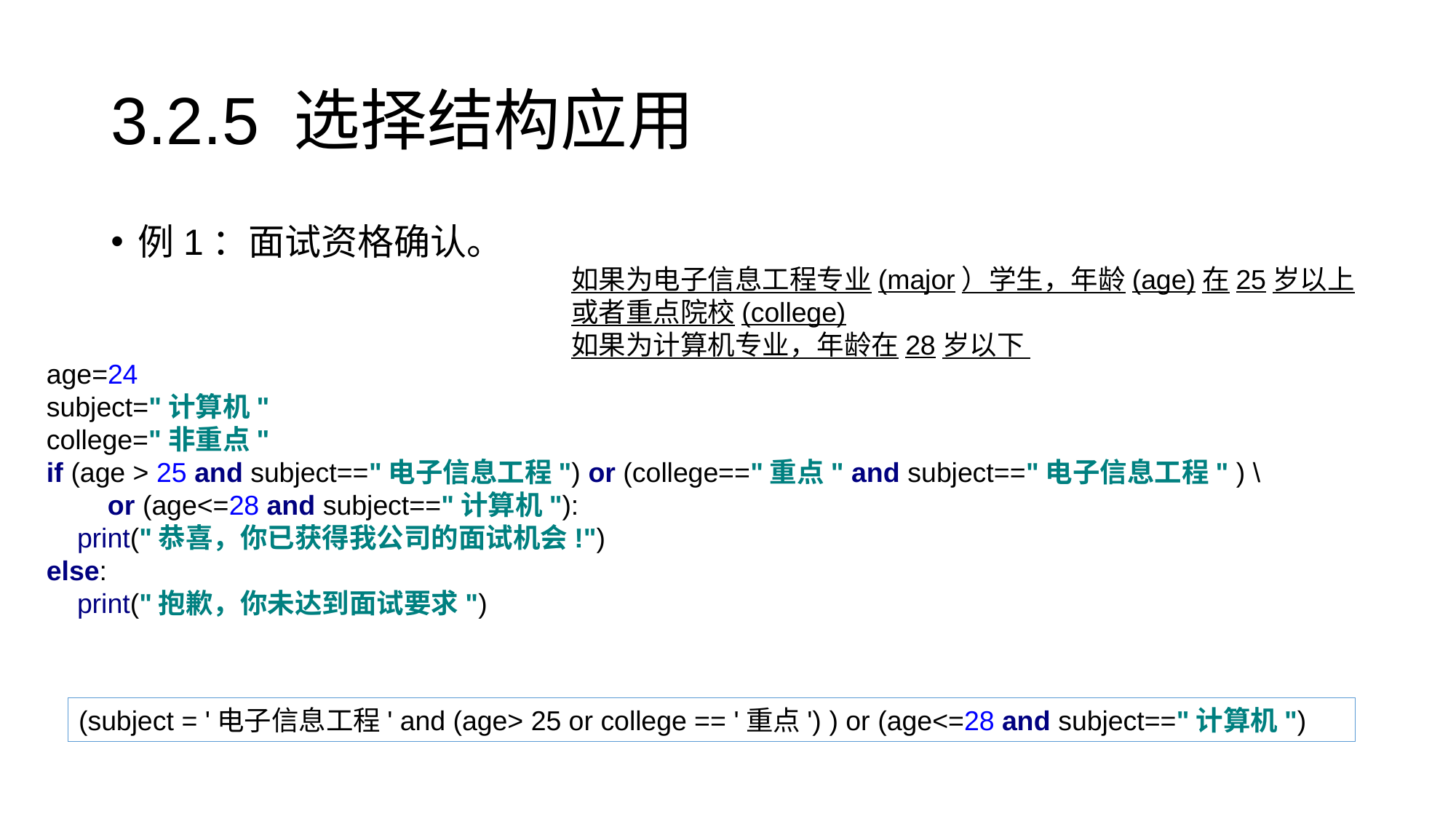

# 3.2.5 选择结构应用
例1：面试资格确认。

如果为电子信息工程专业(major）学生，年龄(age)在25岁以上或者重点院校(college)
如果为计算机专业，年龄在28岁以下
age=24
subject="计算机"
college="非重点"
if (age > 25 and subject=="电子信息工程") or (college=="重点" and subject=="电子信息工程" ) \
        or (age<=28 and subject=="计算机"):
    print("恭喜，你已获得我公司的面试机会!")
else:
    print("抱歉，你未达到面试要求")
(subject = '电子信息工程' and (age> 25 or college == '重点') ) or (age<=28 and subject=="计算机")